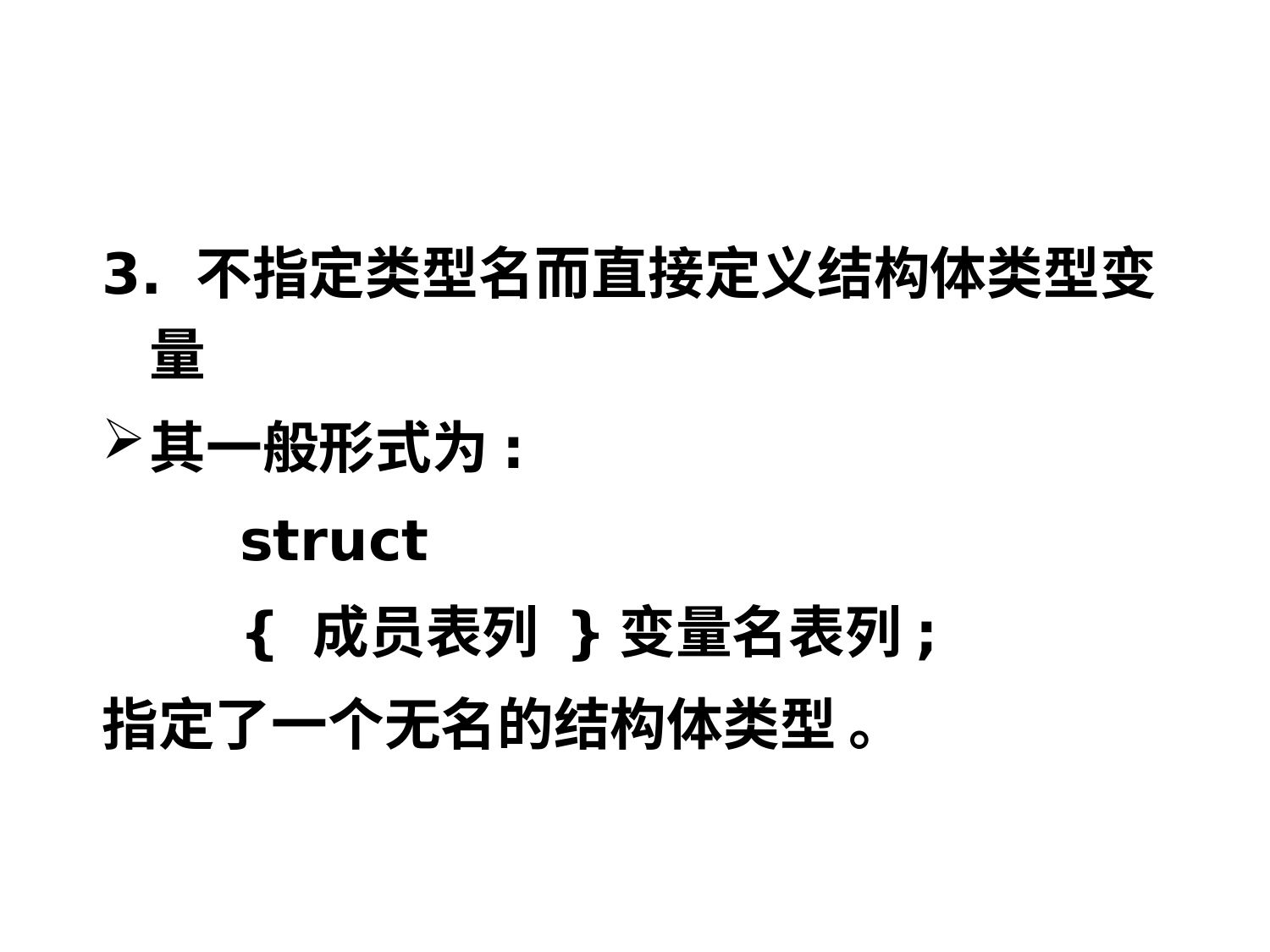

#
3. 不指定类型名而直接定义结构体类型变量
其一般形式为:
       struct
       { 成员表列 }变量名表列;
指定了一个无名的结构体类型 。